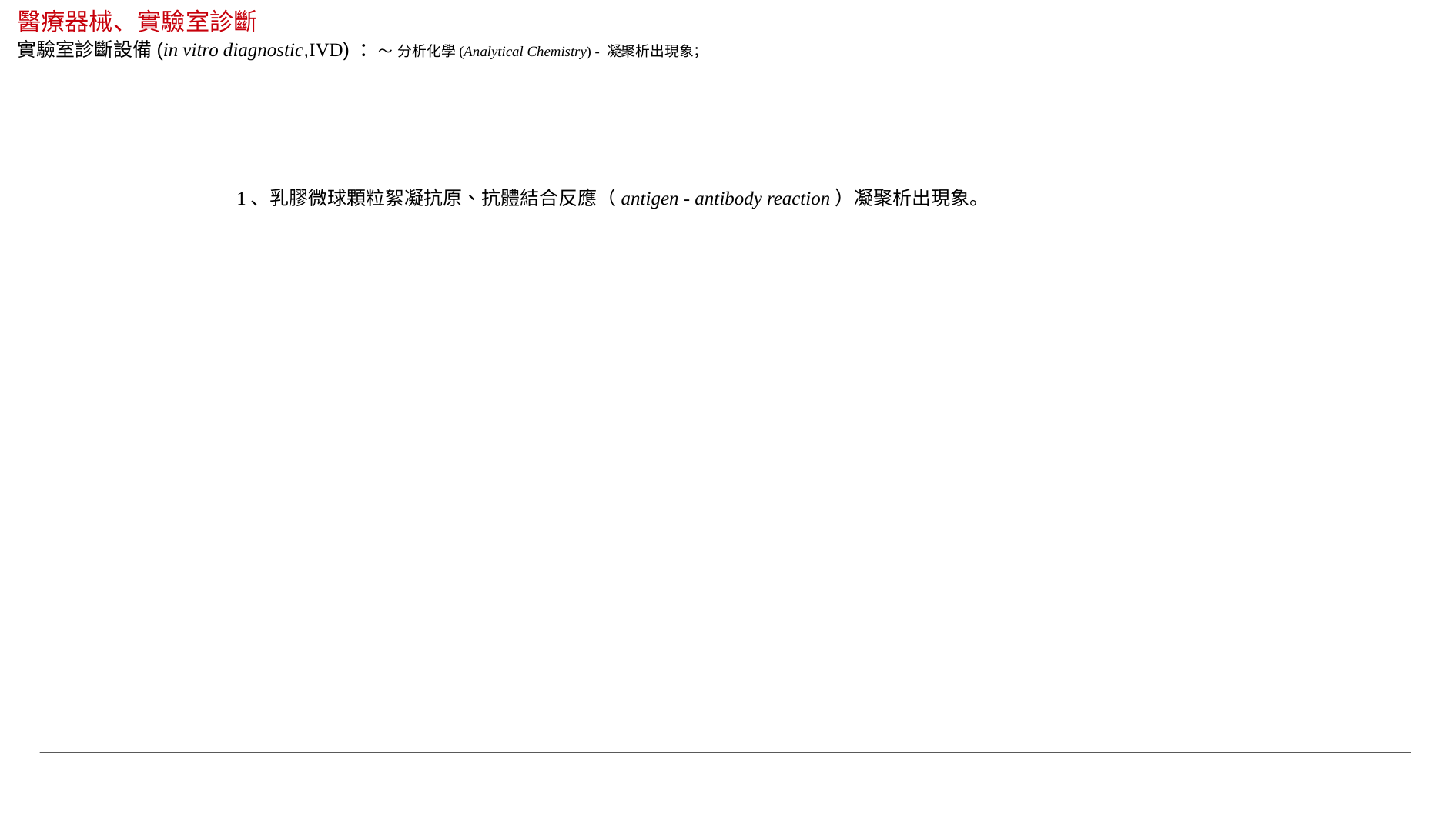

醫療器械、實驗室診斷
實驗室診斷設備(in vitro diagnostic,IVD) ：～ 分析化學(Analytical Chemistry) - 凝聚析出現象；
1、乳膠微球顆粒絮凝抗原、抗體結合反應（antigen - antibody reaction）凝聚析出現象。